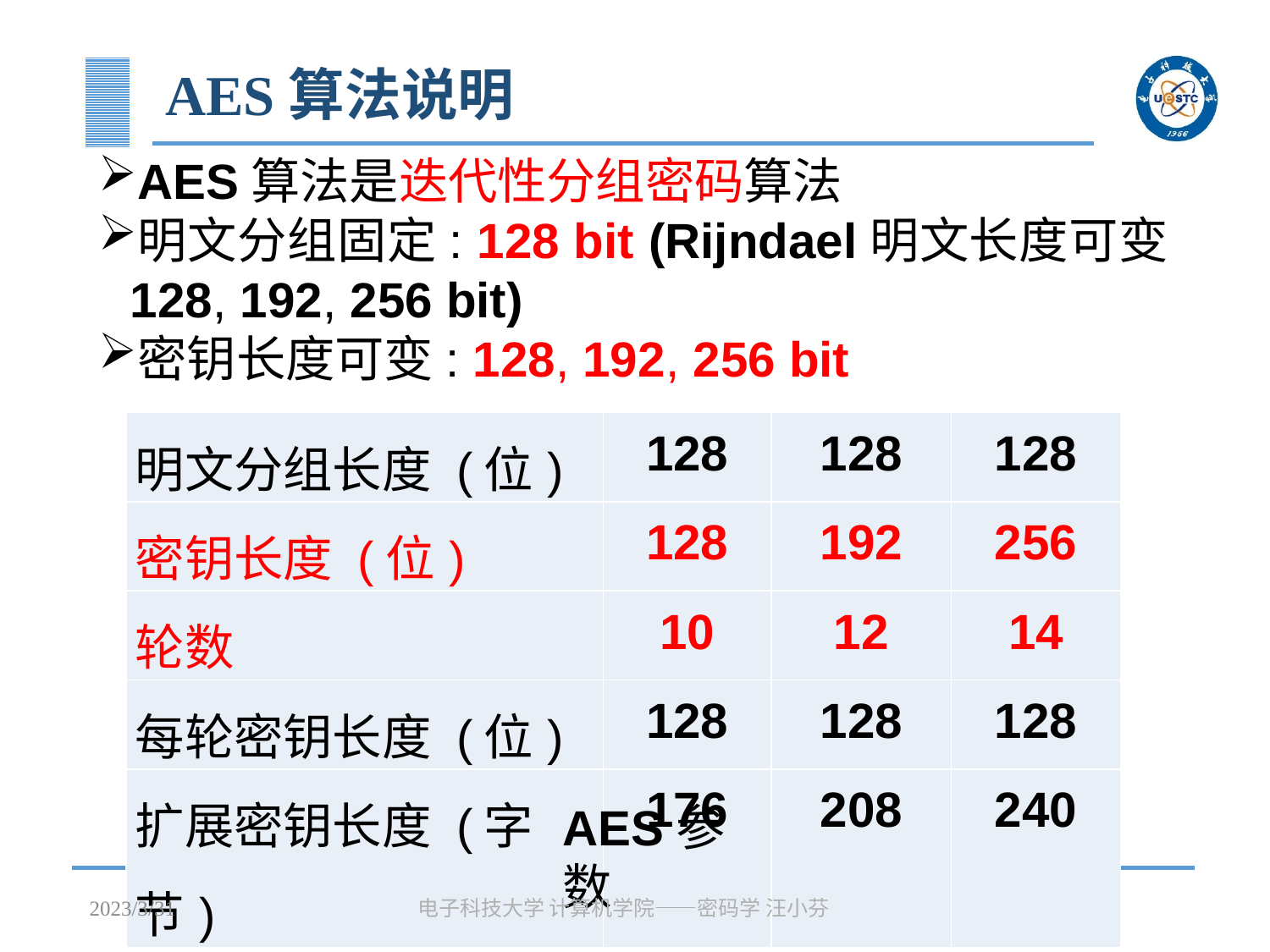

# AES算法说明
AES算法是迭代性分组密码算法
明文分组固定: 128 bit (Rijndael明文长度可变 128, 192, 256 bit)
密钥长度可变: 128, 192, 256 bit

| 明文分组长度 (位) | 128 | 128 | 128 |
| --- | --- | --- | --- |
| 密钥长度 (位) | 128 | 192 | 256 |
| 轮数 | 10 | 12 | 14 |
| 每轮密钥长度 (位) | 128 | 128 | 128 |
| 扩展密钥长度 (字节) | 176 | 208 | 240 |
AES参数
2023/3/31
电子科技大学 计算机学院——密码学 汪小芬